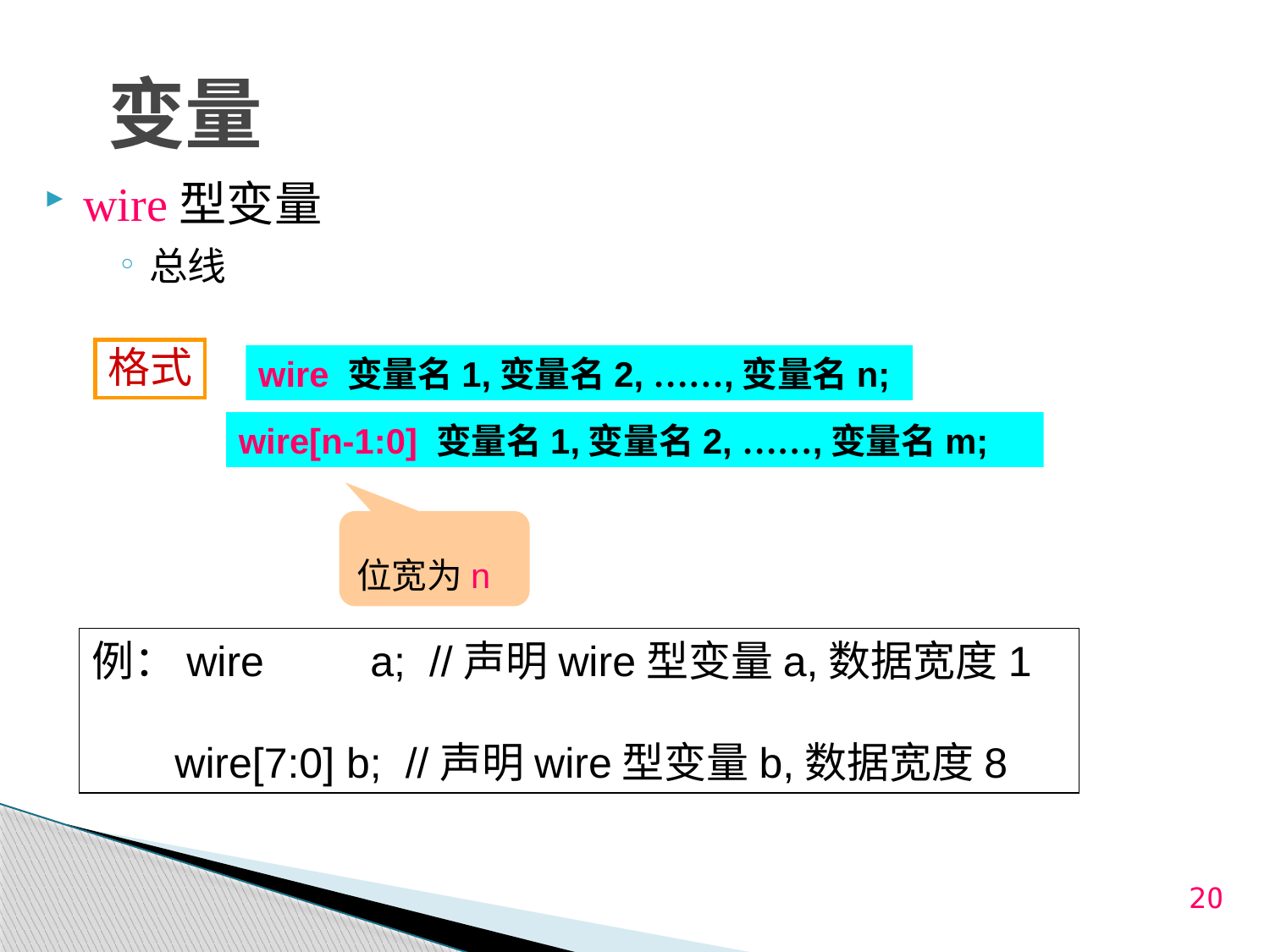

变量
wire型变量
总线
格式
wire 变量名1,变量名2, ……,变量名n;
wire[n-1:0] 变量名1,变量名2, ……,变量名m;
位宽为n
例：wire         a;  //声明wire型变量a,数据宽度1
       wire[7:0] b;  //声明wire型变量b,数据宽度8
20